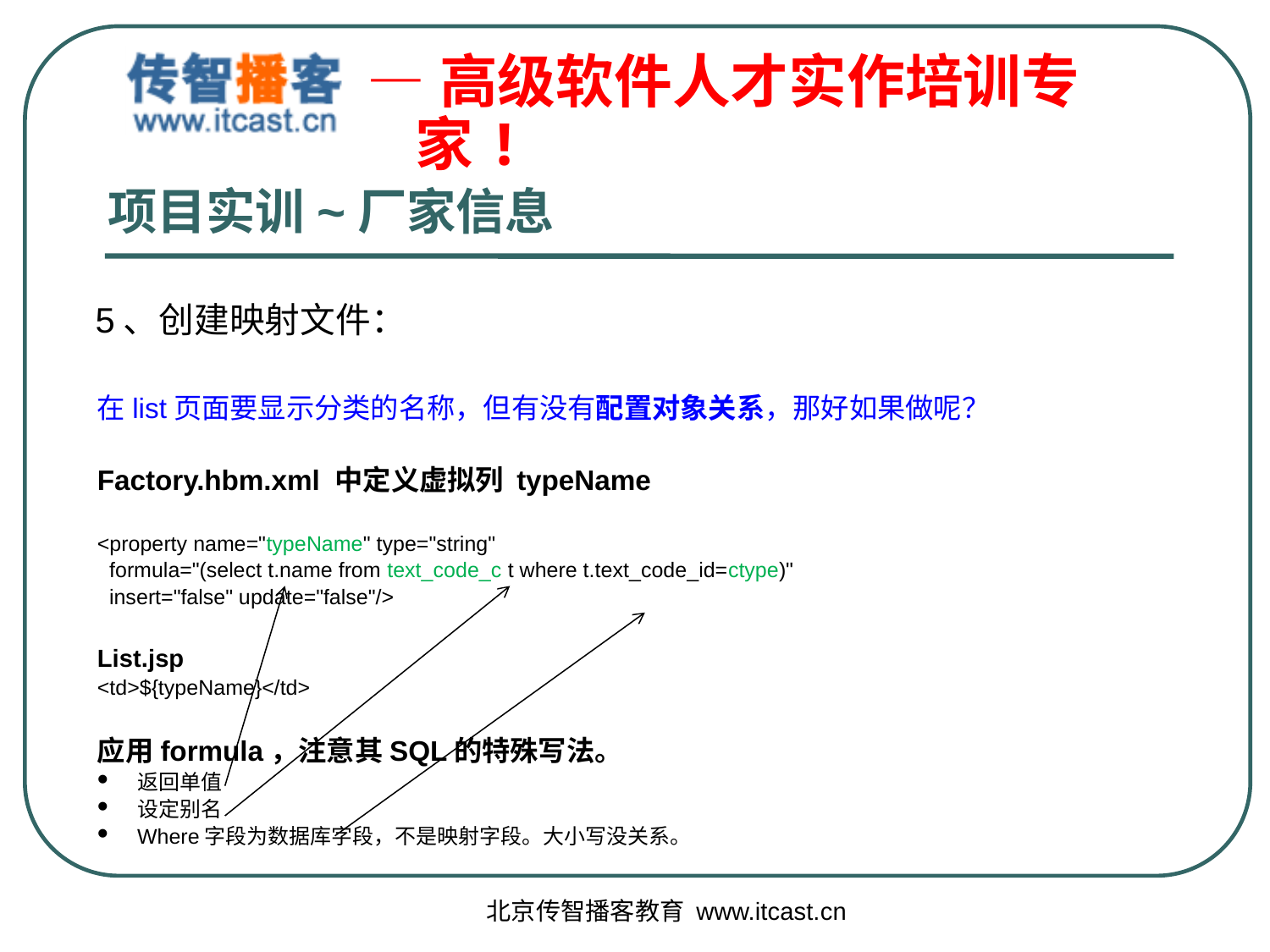

# 项目实训~厂家信息
5、创建映射文件：

在list页面要显示分类的名称，但有没有配置对象关系，那好如果做呢？

Factory.hbm.xml 中定义虚拟列 typeName

<property name="typeName" type="string"
  formula="(select t.name from text_code_c t where t.text_code_id=ctype)"
  insert="false" update="false"/>

List.jsp
<td>${typeName}</td>

应用formula，注意其SQL的特殊写法。
返回单值
设定别名
Where字段为数据库字段，不是映射字段。大小写没关系。
北京传智播客教育 www.itcast.cn